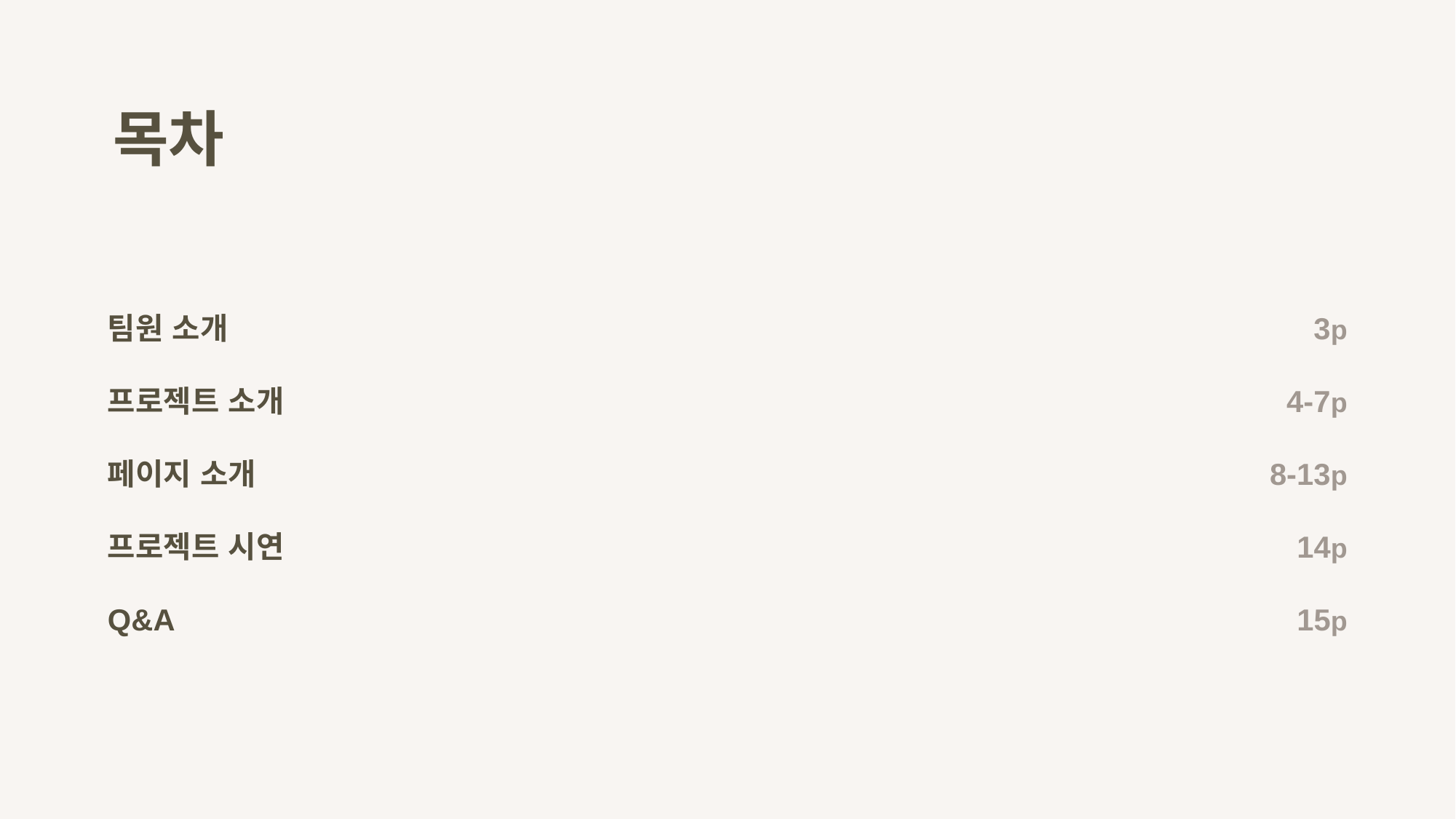

목차
팀원 소개
프로젝트 소개
페이지 소개
프로젝트 시연
Q&A
3p
4-7p
8-13p
14p
15p